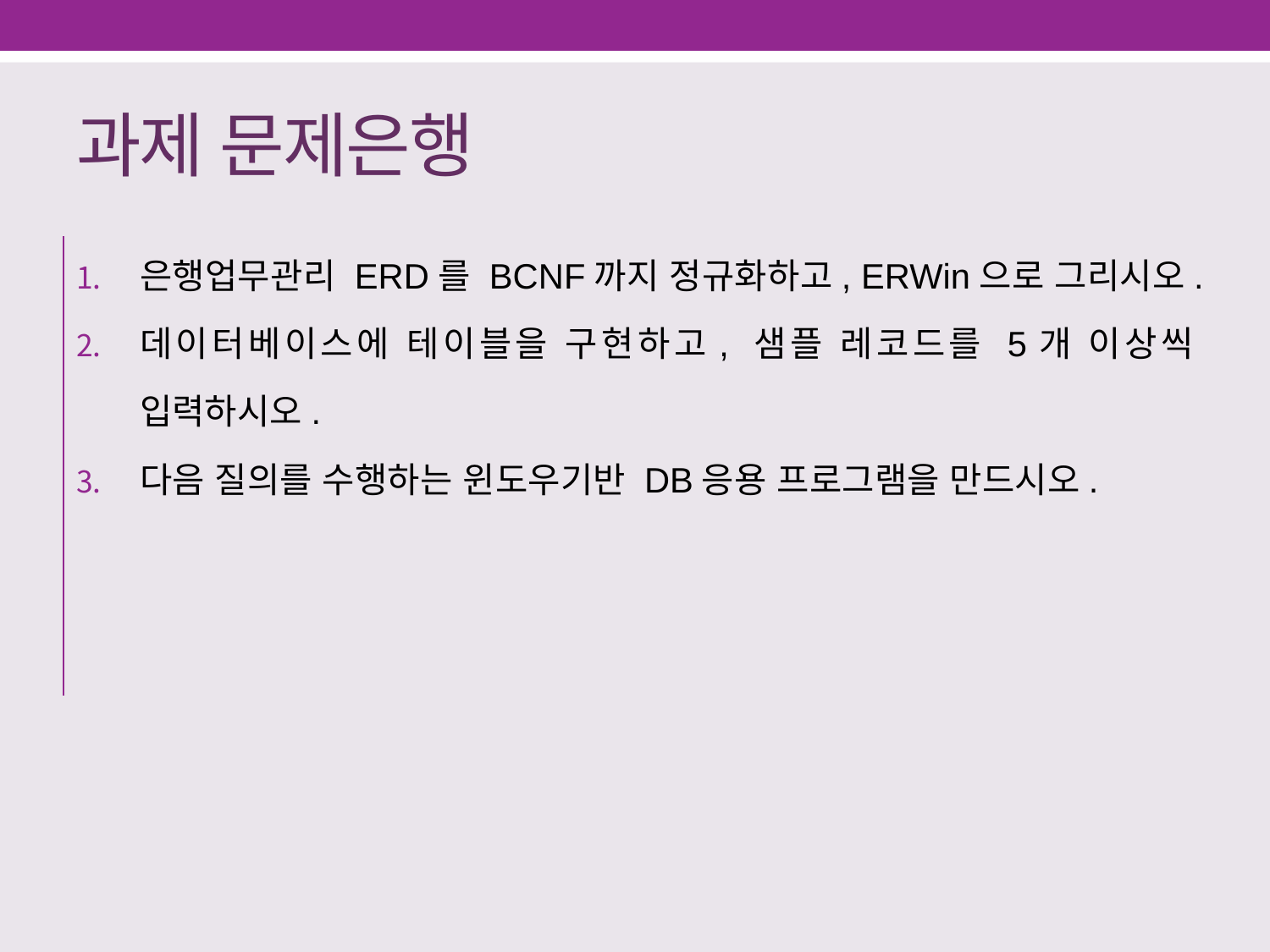

# 과제 문제은행
은행업무관리 ERD를 BCNF까지 정규화하고, ERWin으로 그리시오.
데이터베이스에 테이블을 구현하고, 샘플 레코드를 5개 이상씩 입력하시오.
다음 질의를 수행하는 윈도우기반 DB응용 프로그램을 만드시오.